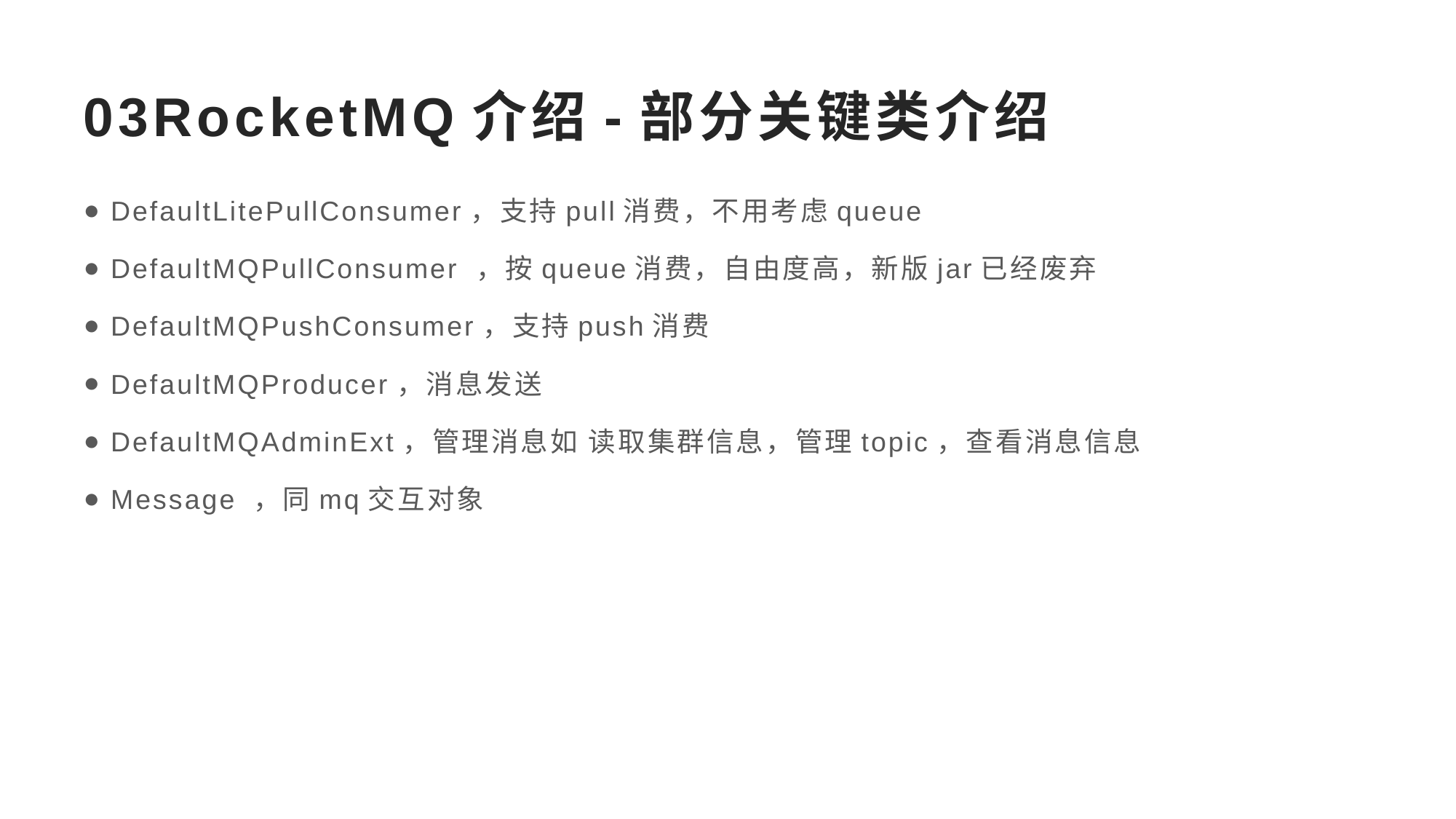

# 03RocketMQ介绍-部分关键类介绍
DefaultLitePullConsumer，支持pull消费，不用考虑queue
DefaultMQPullConsumer ，按queue消费，自由度高，新版jar已经废弃
DefaultMQPushConsumer，支持push消费
DefaultMQProducer，消息发送
DefaultMQAdminExt，管理消息如 读取集群信息，管理topic，查看消息信息
Message ，同mq交互对象